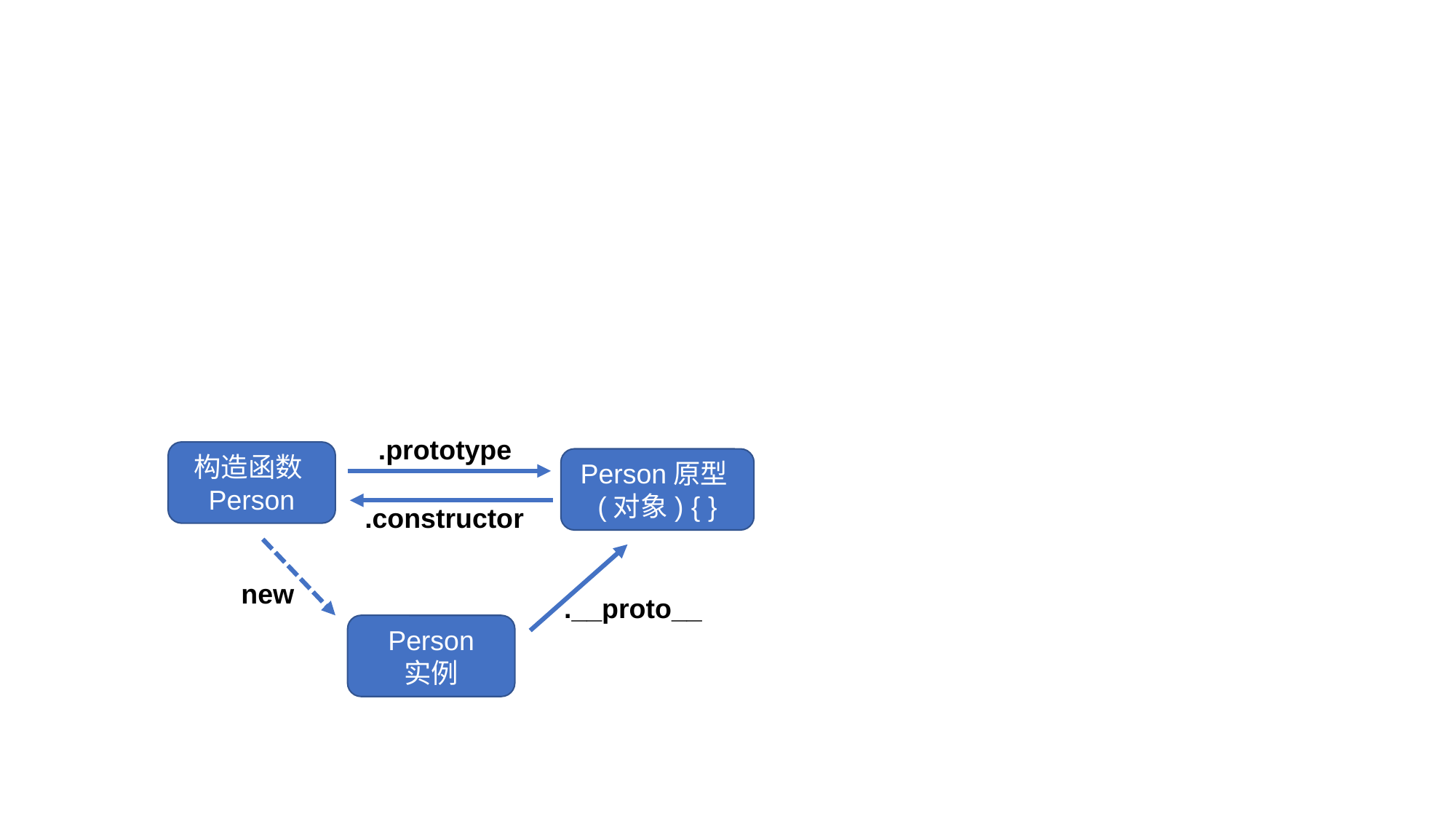

.prototype
构造函数Person
Person原型(对象) { }
.constructor
new
.__proto__
Person
实例